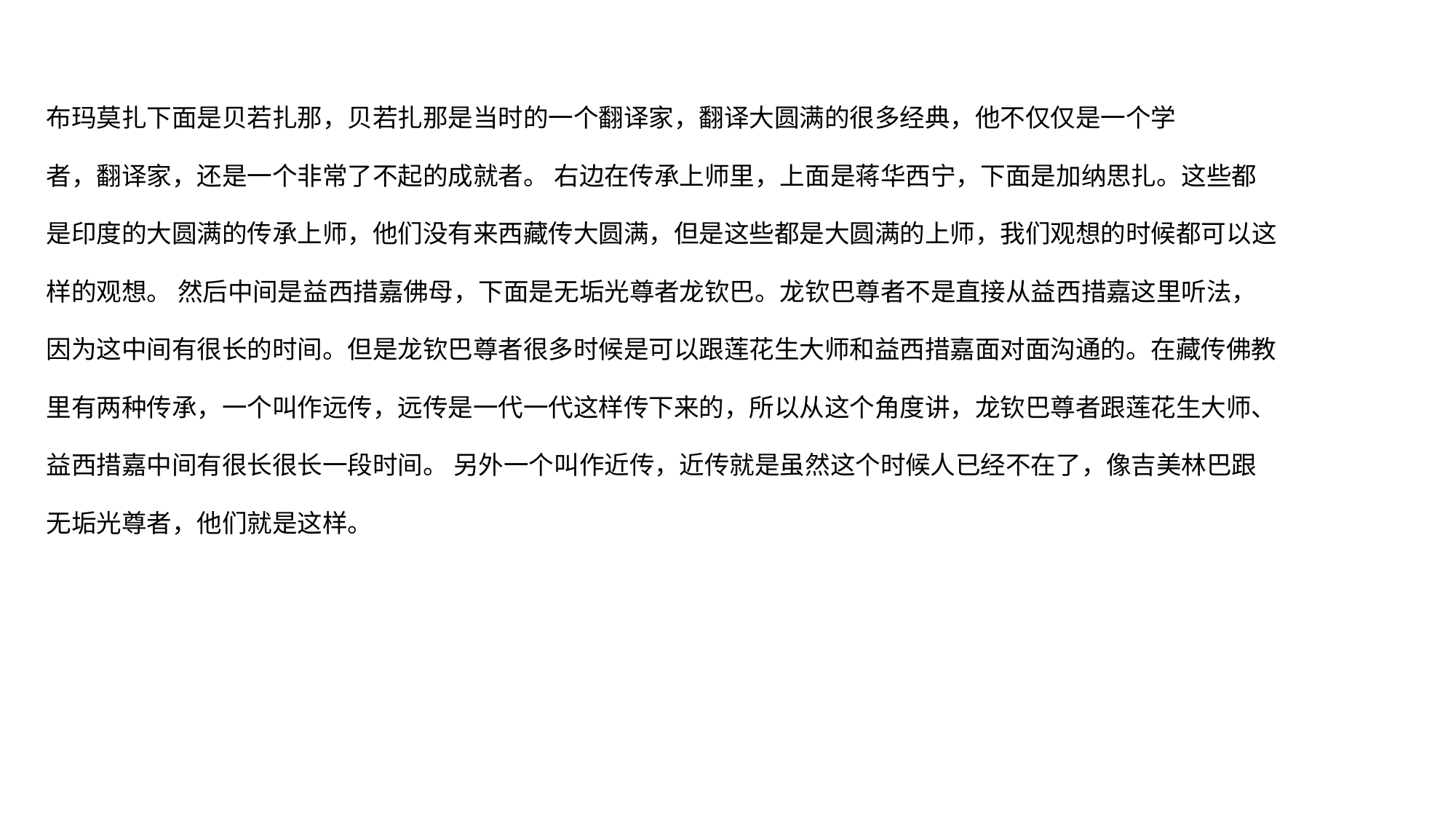

布玛莫扎下面是贝若扎那，贝若扎那是当时的一个翻译家，翻译大圆满的很多经典，他不仅仅是一个学
者，翻译家，还是一个非常了不起的成就者。 右边在传承上师里，上面是蒋华西宁，下面是加纳思扎。这些都
是印度的大圆满的传承上师，他们没有来西藏传大圆满，但是这些都是大圆满的上师，我们观想的时候都可以这
样的观想。 然后中间是益西措嘉佛母，下面是无垢光尊者龙钦巴。龙钦巴尊者不是直接从益西措嘉这里听法，
因为这中间有很长的时间。但是龙钦巴尊者很多时候是可以跟莲花生大师和益西措嘉面对面沟通的。在藏传佛教
里有两种传承，一个叫作远传，远传是一代一代这样传下来的，所以从这个角度讲，龙钦巴尊者跟莲花生大师、
益西措嘉中间有很长很长一段时间。 另外一个叫作近传，近传就是虽然这个时候人已经不在了，像吉美林巴跟
无垢光尊者，他们就是这样。